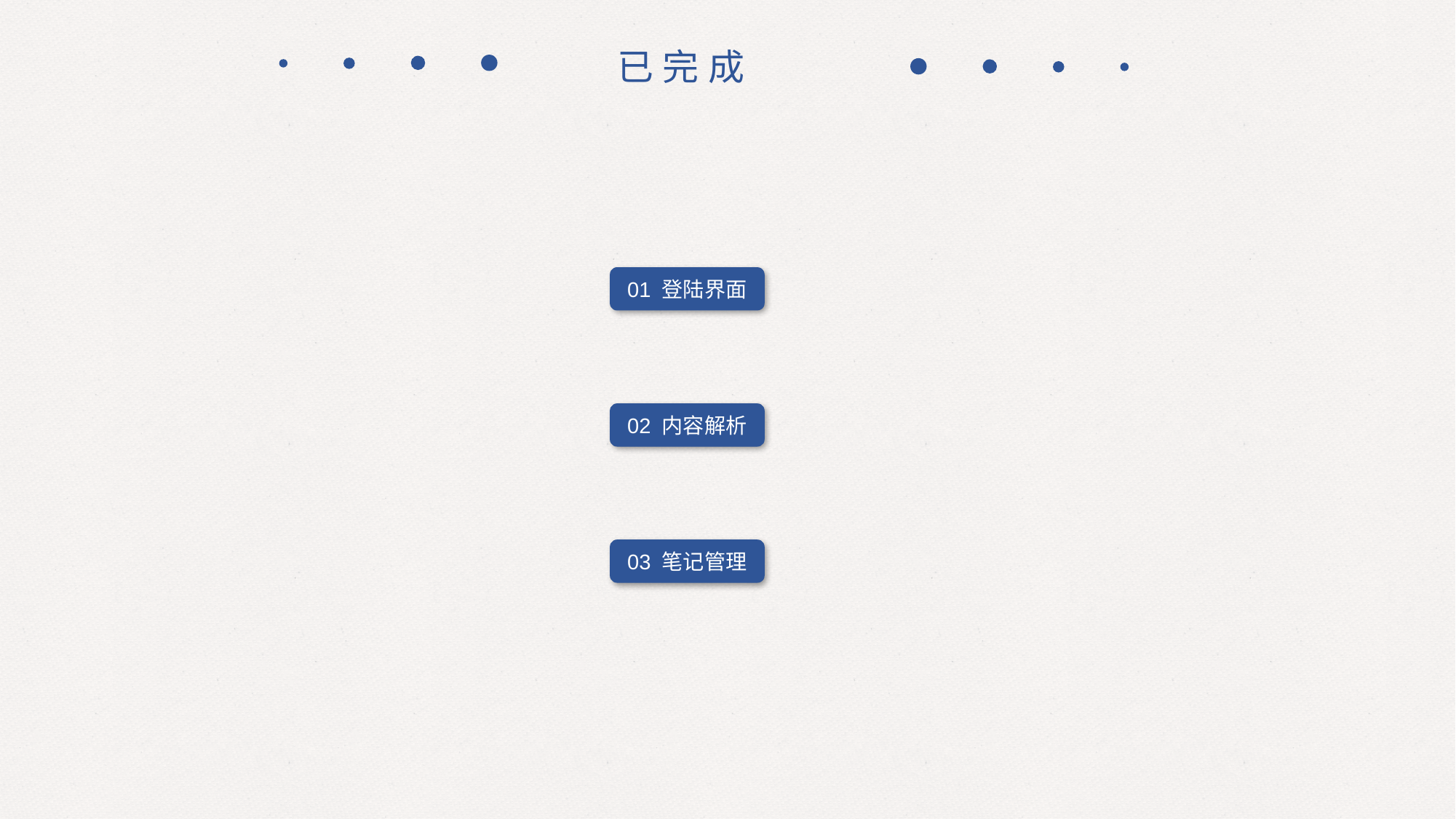

已完成

01 登陆界面
02 内容解析
03 笔记管理